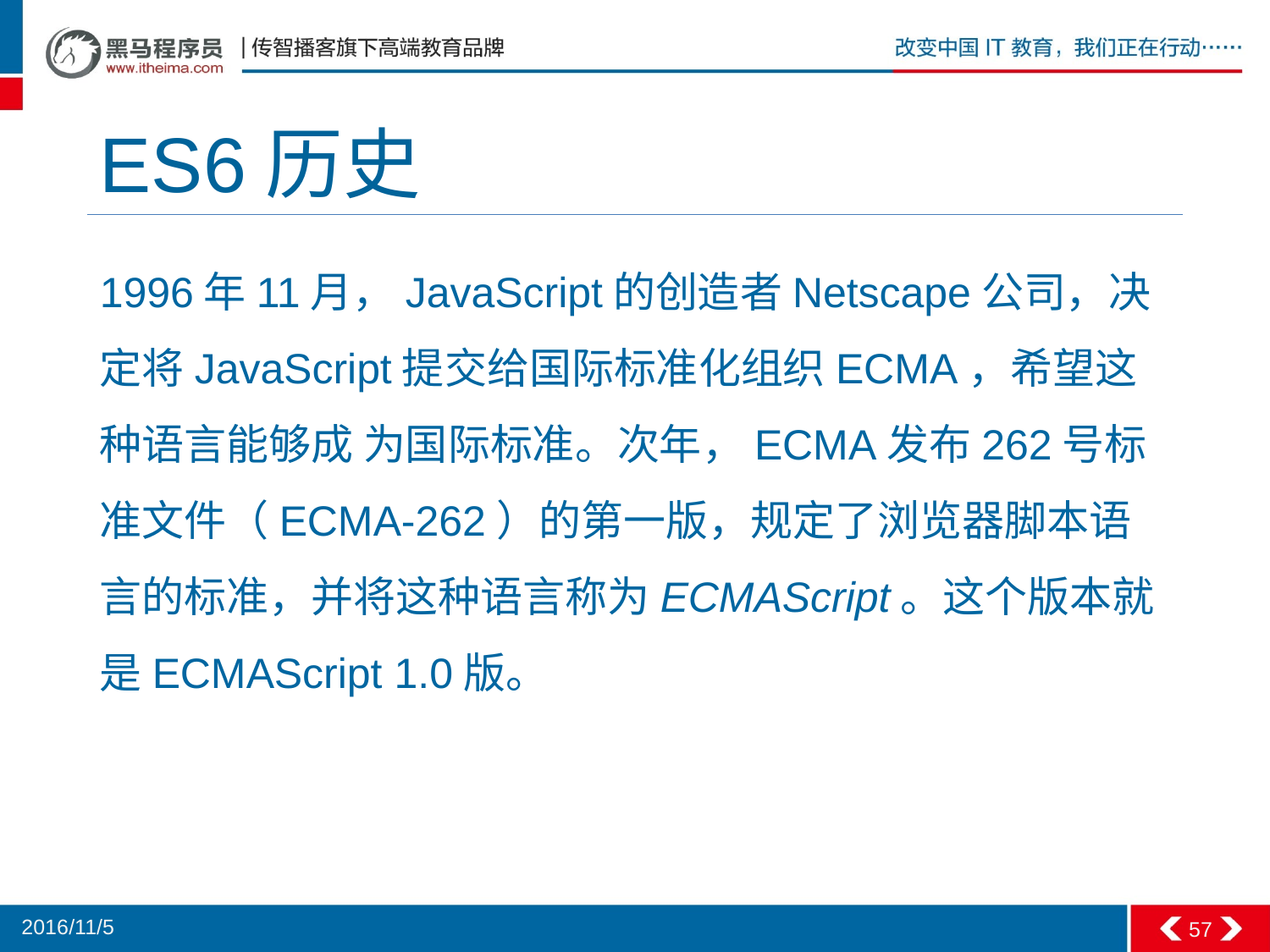

# ES6历史
1996年11月，JavaScript的创造者Netscape公司，决定将JavaScript提交给国际标准化组织ECMA，希望这种语言能够成 为国际标准。次年，ECMA发布262号标准文件（ECMA-262）的第一版，规定了浏览器脚本语言的标准，并将这种语言称为ECMAScript。这个版本就是ECMAScript 1.0版。
57

2016/11/5